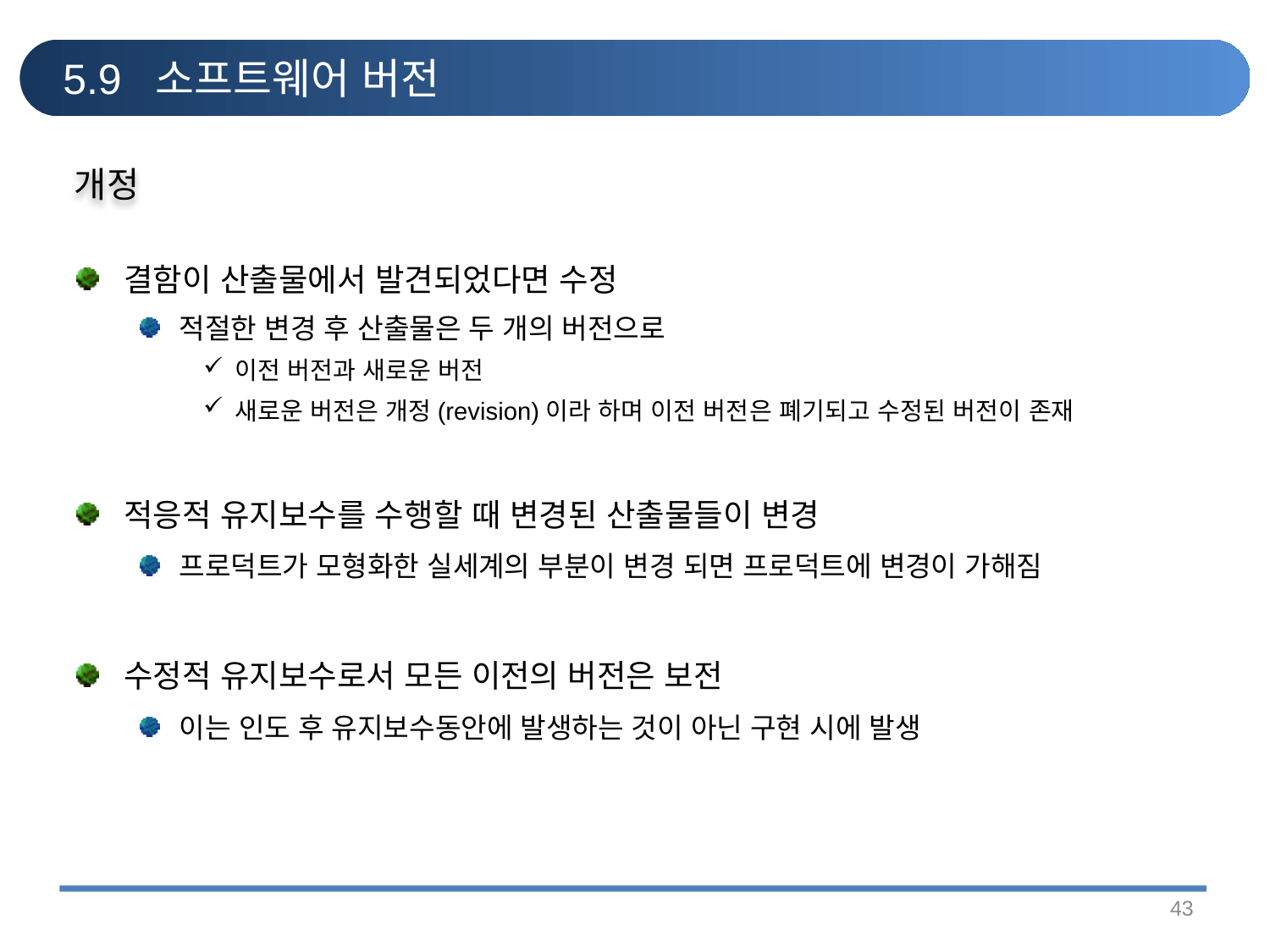

# 5.9  소프트웨어 버전
개정
결함이 산출물에서 발견되었다면 수정
적절한 변경 후 산출물은 두 개의 버전으로
이전 버전과 새로운 버전
새로운 버전은 개정(revision)이라 하며 이전 버전은 폐기되고 수정된 버전이 존재

적응적 유지보수를 수행할 때 변경된 산출물들이 변경
프로덕트가 모형화한 실세계의 부분이 변경 되면 프로덕트에 변경이 가해짐

수정적 유지보수로서 모든 이전의 버전은 보전
이는 인도 후 유지보수동안에 발생하는 것이 아닌 구현 시에 발생

43